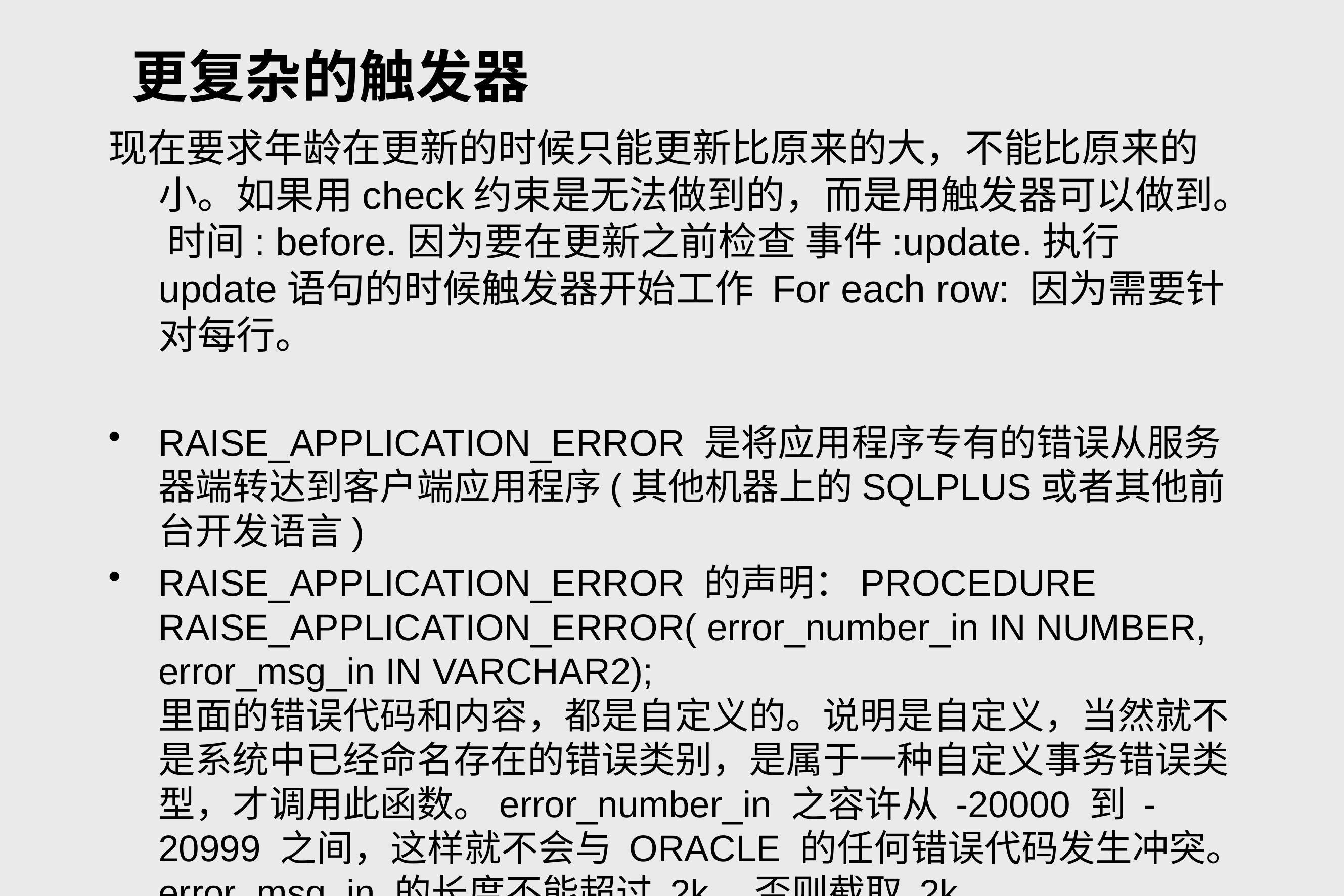

# 更复杂的触发器
现在要求年龄在更新的时候只能更新比原来的大，不能比原来的小。如果用check约束是无法做到的，而是用触发器可以做到。 时间: before.因为要在更新之前检查 事件:update.执行update语句的时候触发器开始工作 For each row: 因为需要针对每行。

RAISE_APPLICATION_ERROR 是将应用程序专有的错误从服务器端转达到客户端应用程序(其他机器上的SQLPLUS或者其他前台开发语言)
RAISE_APPLICATION_ERROR 的声明：PROCEDURE RAISE_APPLICATION_ERROR( error_number_in IN NUMBER, error_msg_in IN VARCHAR2);
里面的错误代码和内容，都是自定义的。说明是自定义，当然就不是系统中已经命名存在的错误类别，是属于一种自定义事务错误类型，才调用此函数。error_number_in 之容许从 -20000 到 -20999 之间，这样就不会与 ORACLE 的任何错误代码发生冲突。error_msg_in 的长度不能超过 2k，否则截取 2k。